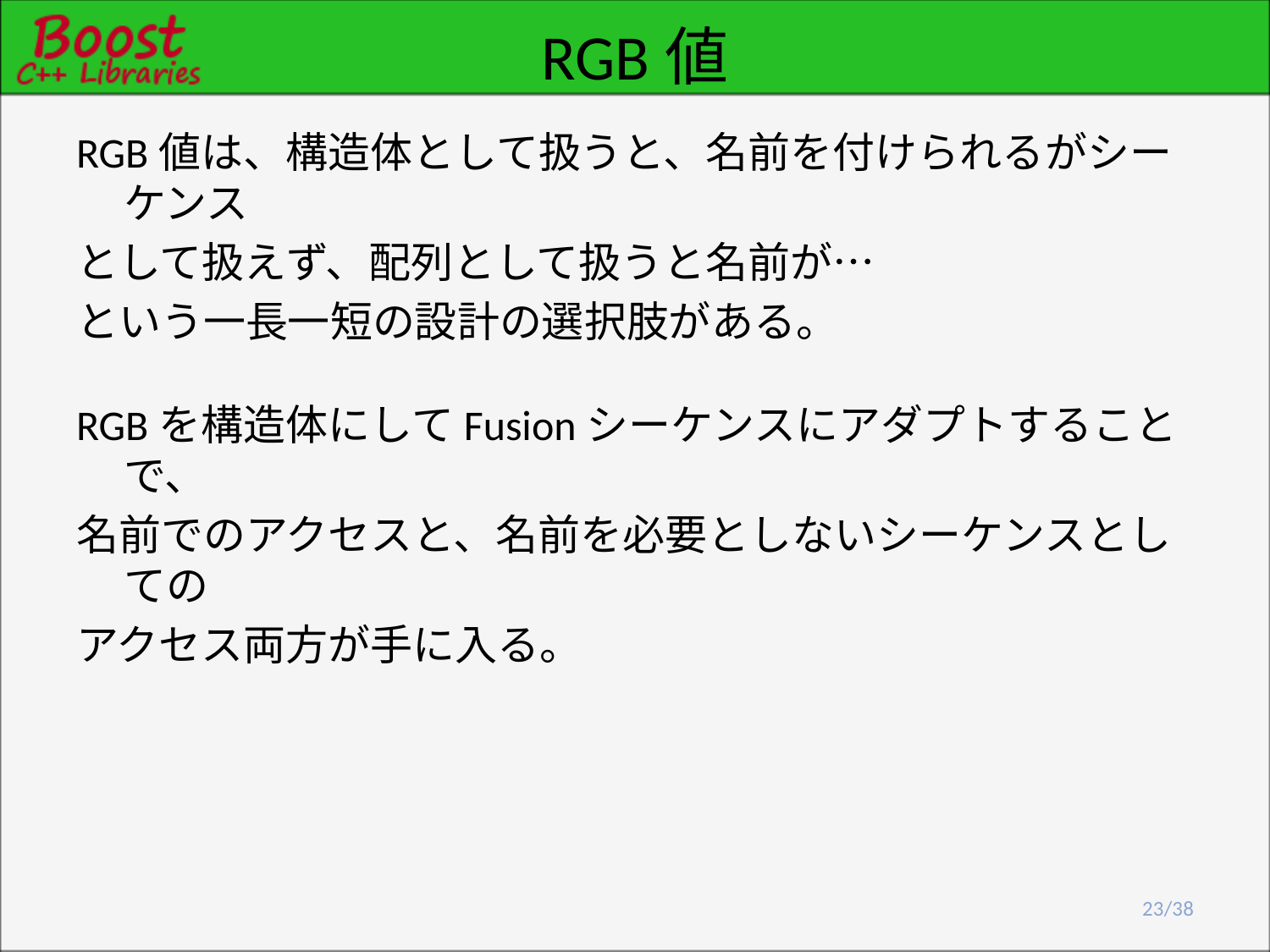

# RGB値
RGB値は、構造体として扱うと、名前を付けられるがシーケンス
として扱えず、配列として扱うと名前が…
という一長一短の設計の選択肢がある。

RGBを構造体にしてFusionシーケンスにアダプトすることで、
名前でのアクセスと、名前を必要としないシーケンスとしての
アクセス両方が手に入る。
23/38